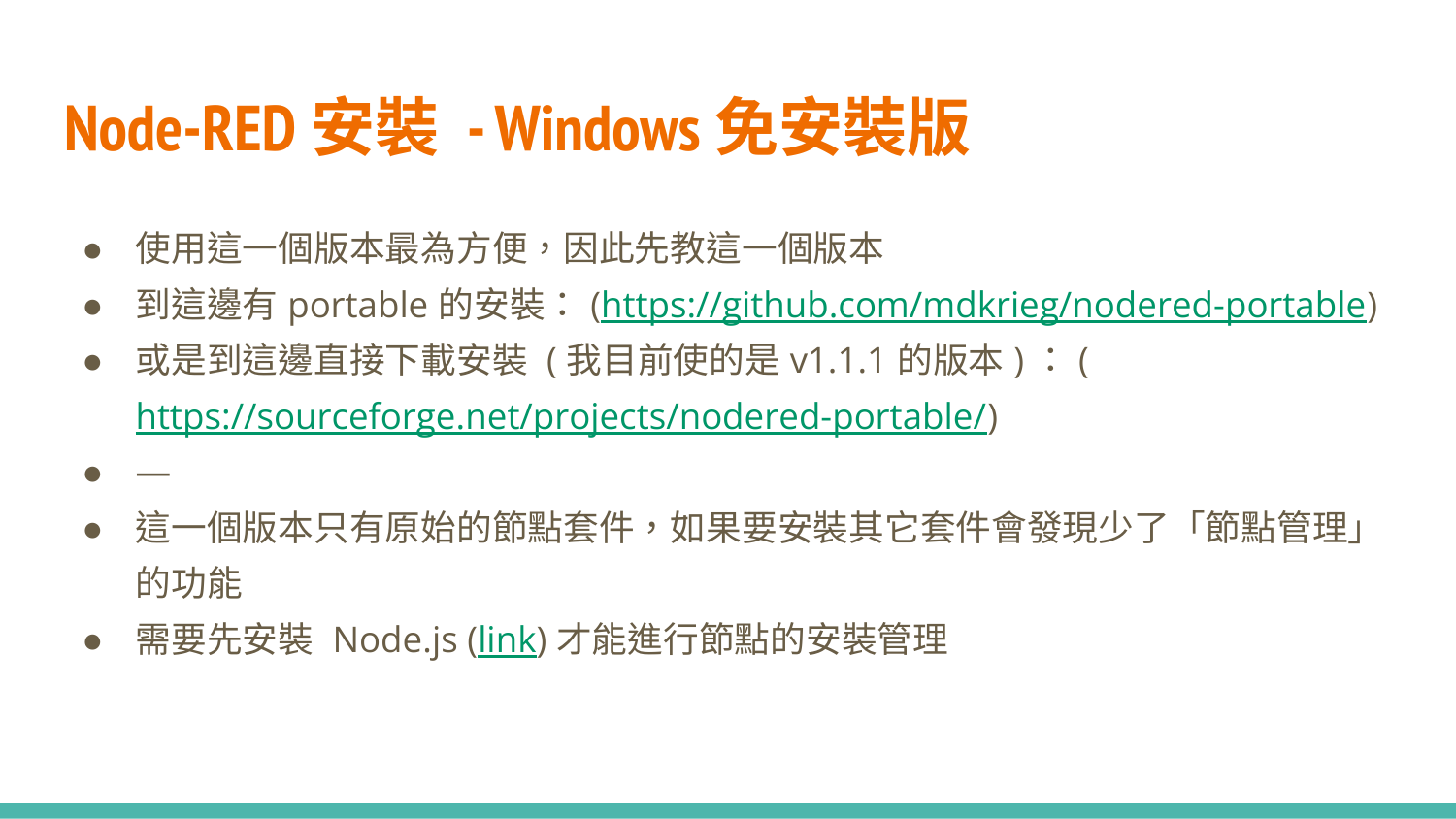

# Node-RED安裝 - Windows免安裝版
使用這一個版本最為方便，因此先教這一個版本
到這邊有portable的安裝：(https://github.com/mdkrieg/nodered-portable)
或是到這邊直接下載安裝 (我目前使的是v1.1.1的版本)：(https://sourceforge.net/projects/nodered-portable/)
—
這一個版本只有原始的節點套件，如果要安裝其它套件會發現少了「節點管理」的功能
需要先安裝 Node.js (link)才能進行節點的安裝管理